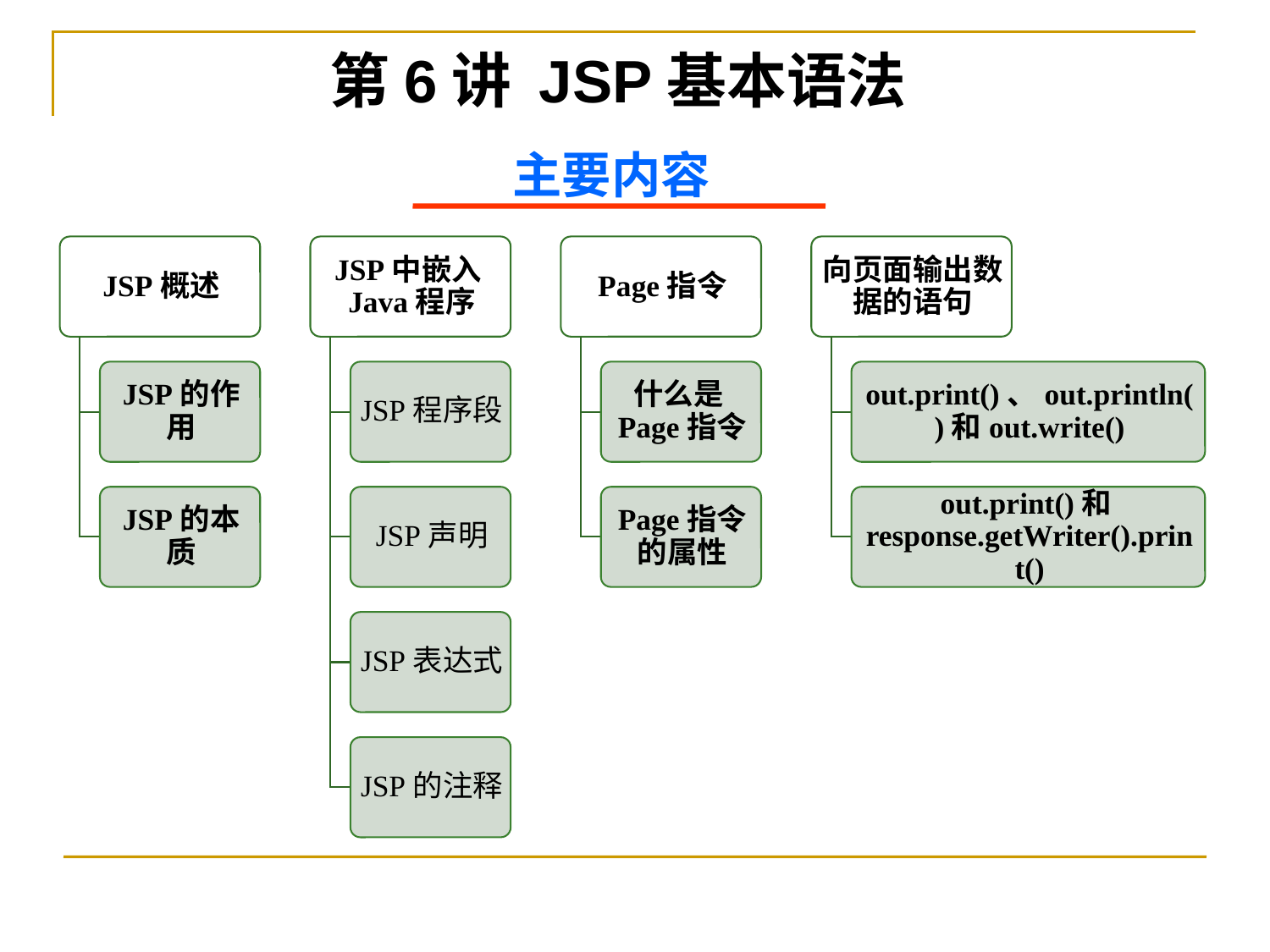

# 第6讲 JSP基本语法
主要内容

JSP概述
JSP的作用
JSP的本质
JSP中嵌入Java程序
JSP程序段
JSP声明
JSP表达式
JSP的注释
Page指令
什么是Page指令
Page指令的属性
向页面输出数据的语句
out.print()、out.println()和out.write()
out.print()和response.getWriter().print()